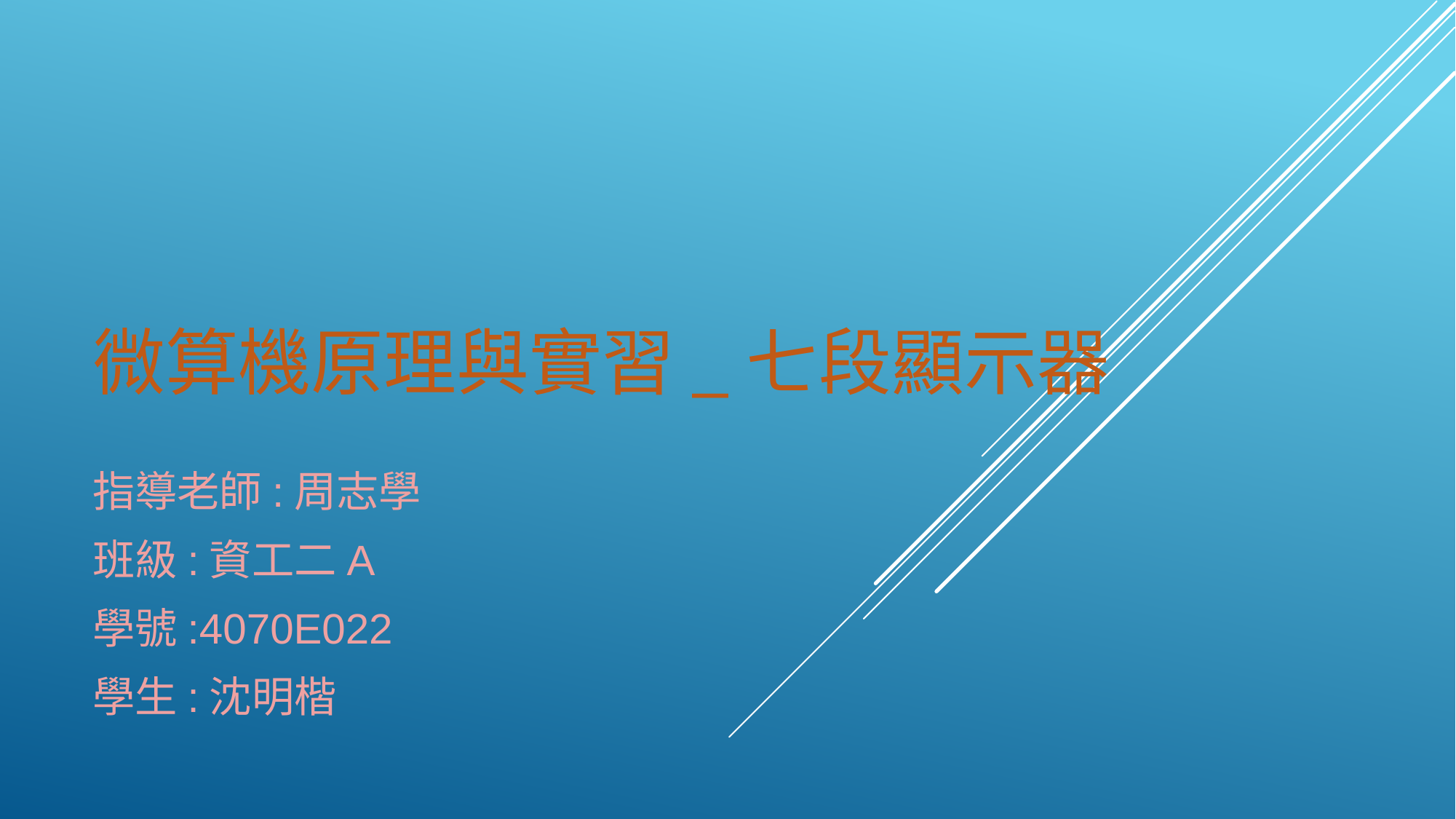

# 微算機原理與實習_七段顯示器
指導老師:周志學
班級:資工二A
學號:4070E022
學生:沈明楷